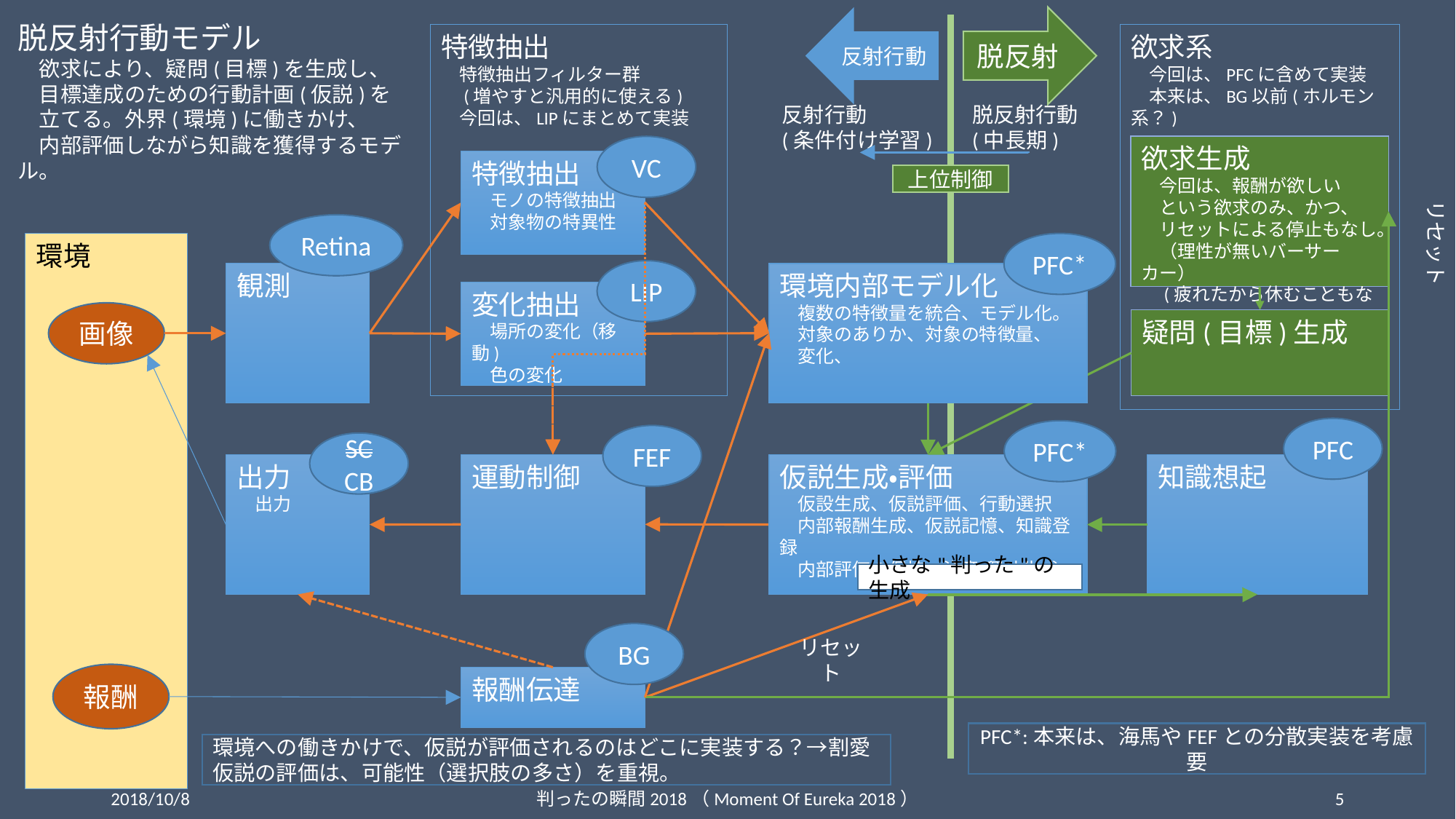

反射行動
脱反射
脱反射行動モデル
　欲求により、疑問(目標)を生成し、
　目標達成のための行動計画(仮説)を
　立てる。外界(環境)に働きかけ、
　内部評価しながら知識を獲得するモデル。
欲求系
　今回は、PFCに含めて実装
　本来は、BG以前(ホルモン系？)
特徴抽出
　特徴抽出フィルター群
　(増やすと汎用的に使える)
　今回は、LIPにまとめて実装
反射行動
(条件付け学習)
脱反射行動
(中長期)
欲求生成
　今回は、報酬が欲しい
　という欲求のみ、かつ、
　リセットによる停止もなし。
　（理性が無いバーサーカー）
　(疲れたから休むこともない)
VC
特徴抽出
　モノの特徴抽出
　対象物の特異性

上位制御
リセット
Retina
環境

PFC*
LIP
環境内部モデル化
　複数の特徴量を統合、モデル化。
　対象のありか、対象の特徴量、
　変化、
観測

変化抽出
　場所の変化（移動)
　色の変化
画像
疑問(目標)生成
PFC
PFC*
FEF
SC
CB
運動制御

出力
　出力
仮説生成・評価
　仮設生成、仮説評価、行動選択
　内部報酬生成、仮説記憶、知識登録
　内部評価の保持、注意・興味生成
知識想起
小さな"判った"の生成
BG
リセット
報酬
報酬伝達

PFC*:本来は、海馬やFEFとの分散実装を考慮要
環境への働きかけで、仮説が評価されるのはどこに実装する？→割愛
仮説の評価は、可能性（選択肢の多さ）を重視。
2018/10/8
判ったの瞬間2018（Moment Of Eureka 2018）
5